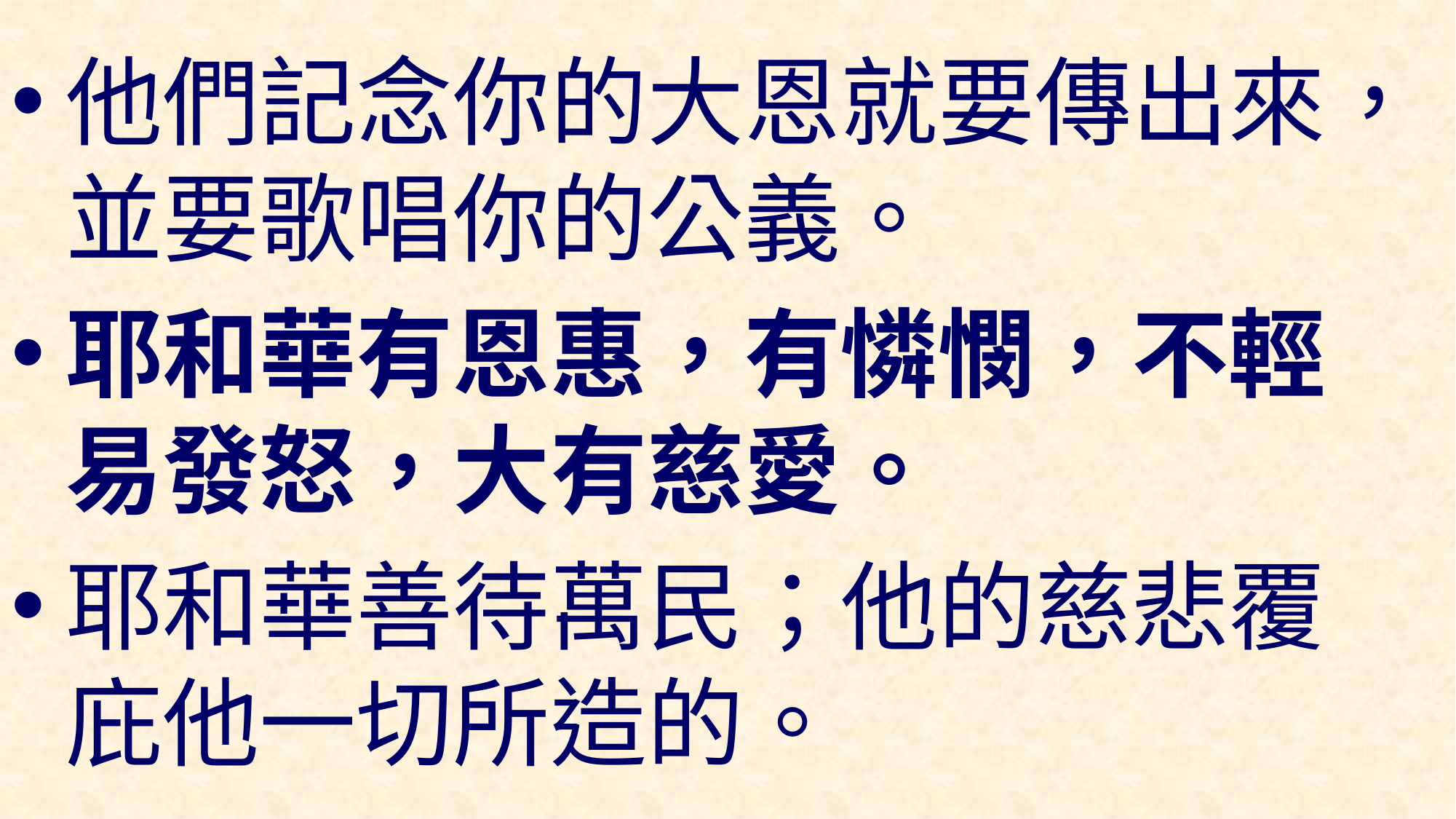

他們記念你的大恩就要傳出來，並要歌唱你的公義。
耶和華有恩惠，有憐憫，不輕易發怒，大有慈愛。
耶和華善待萬民；他的慈悲覆庇他一切所造的。